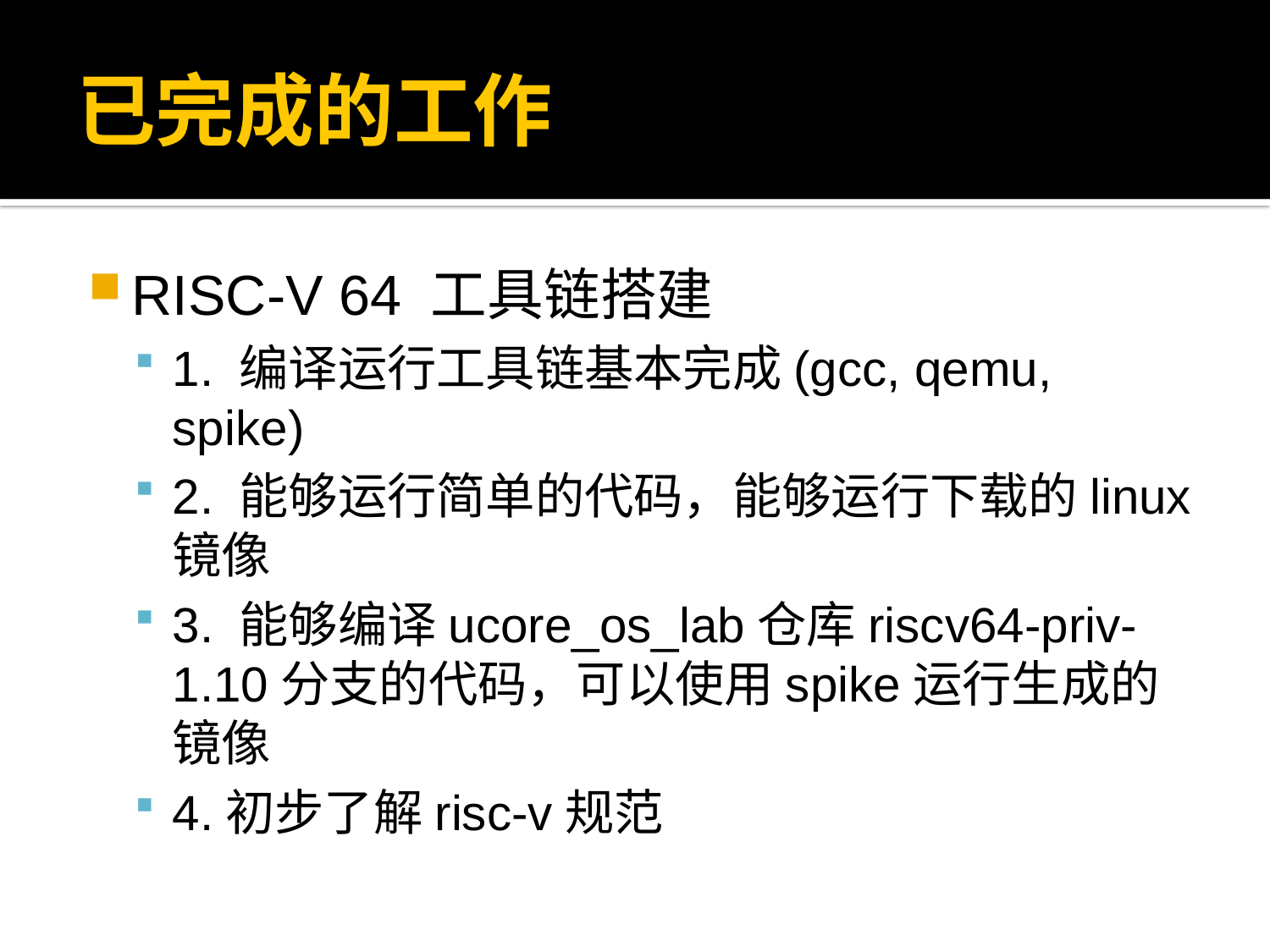

# 已完成的工作
RISC-V 64 工具链搭建
1. 编译运行工具链基本完成(gcc, qemu, spike)
2. 能够运行简单的代码，能够运行下载的linux镜像
3. 能够编译ucore_os_lab仓库riscv64-priv-1.10分支的代码，可以使用spike运行生成的镜像
4.初步了解risc-v规范